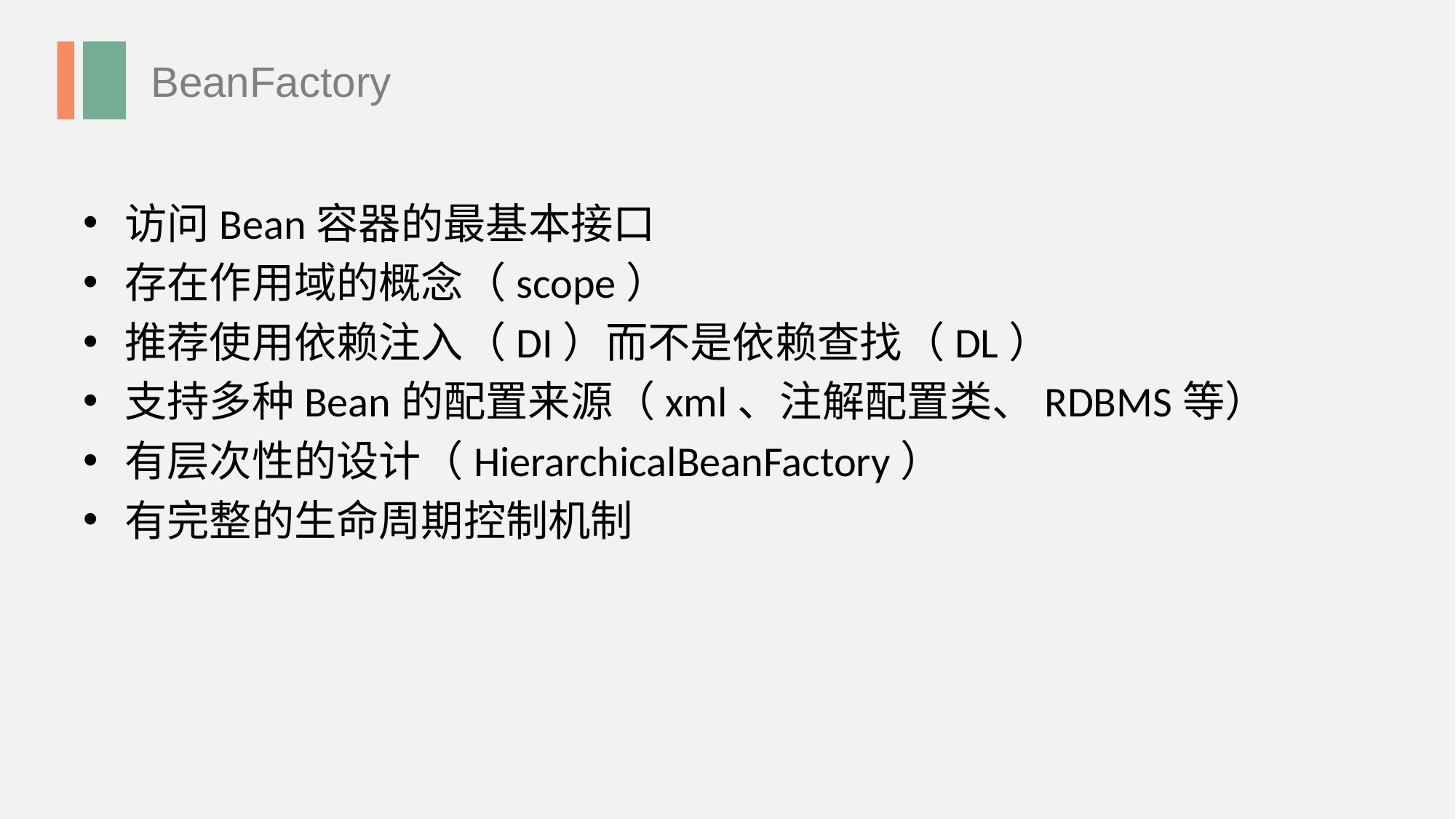

BeanFactory
访问Bean容器的最基本接口
存在作用域的概念（scope）
推荐使用依赖注入（DI）而不是依赖查找（DL）
支持多种Bean的配置来源（xml、注解配置类、RDBMS等）
有层次性的设计（HierarchicalBeanFactory）
有完整的生命周期控制机制